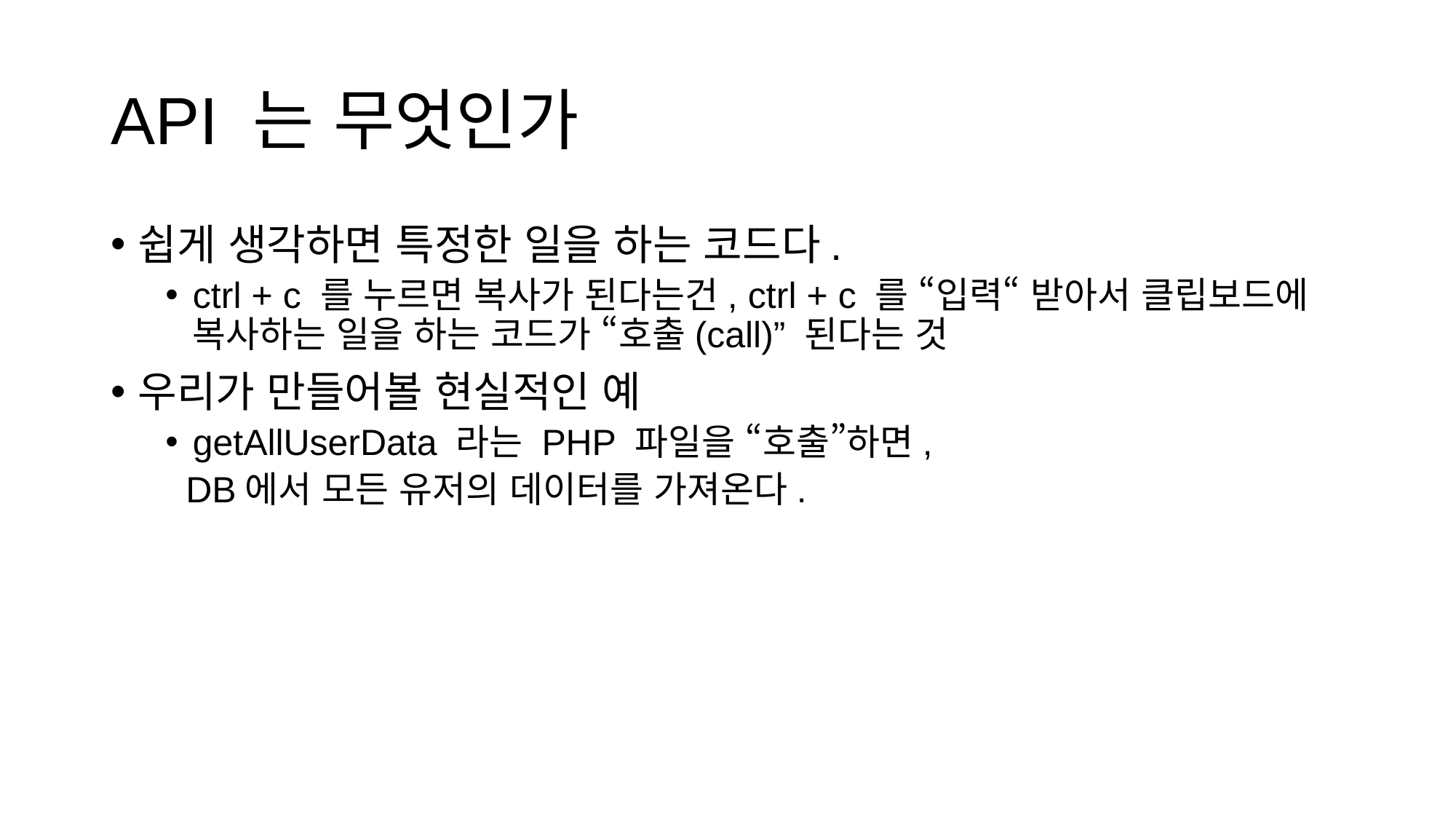

# API 는 무엇인가
쉽게 생각하면 특정한 일을 하는 코드다.
ctrl + c 를 누르면 복사가 된다는건, ctrl + c 를 “입력“ 받아서 클립보드에 복사하는 일을 하는 코드가 “호출(call)” 된다는 것
우리가 만들어볼 현실적인 예
getAllUserData 라는 PHP 파일을 “호출”하면,
  DB에서 모든 유저의 데이터를 가져온다.